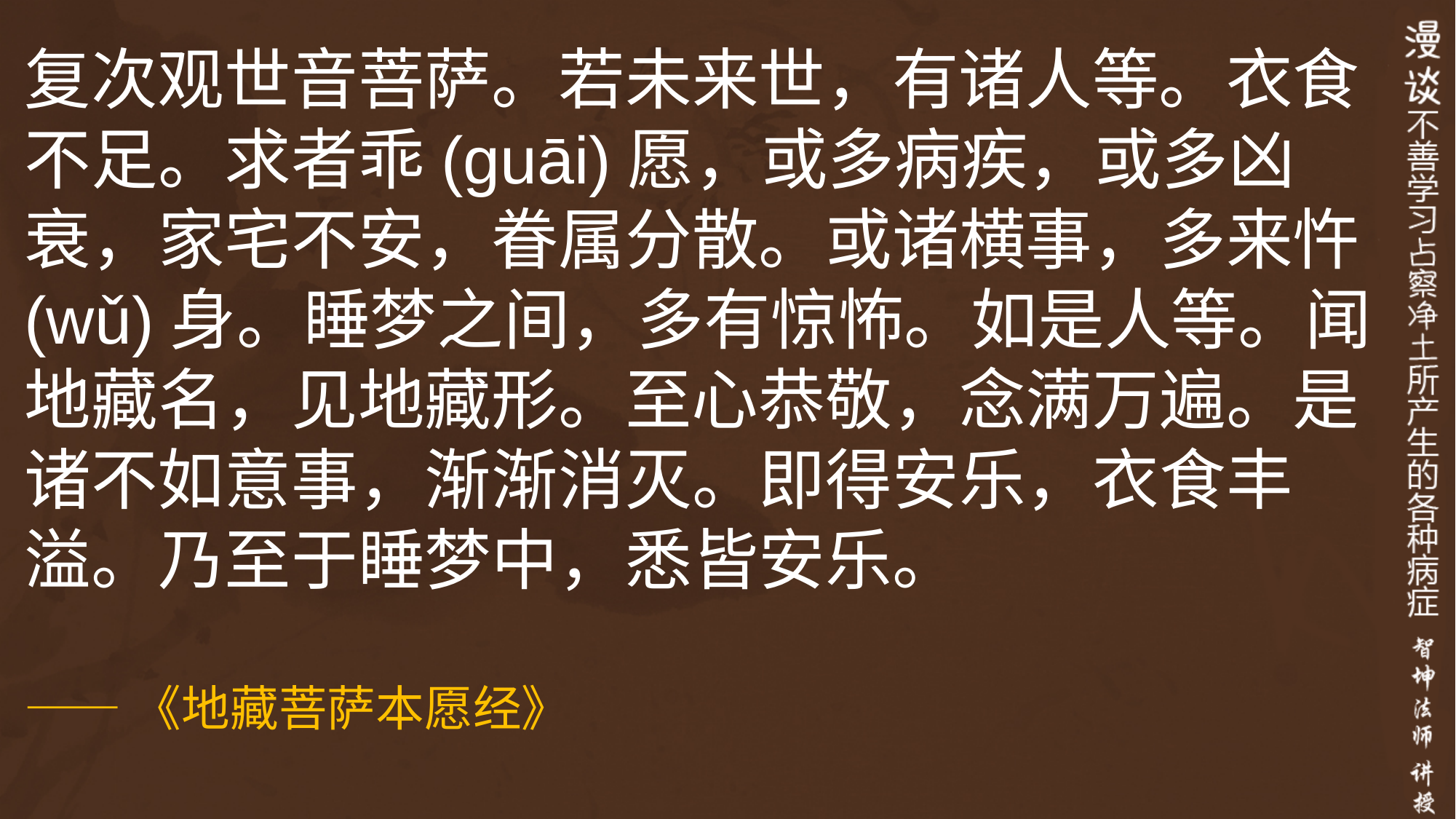

复次观世音菩萨。若未来世，有诸人等。衣食不足。求者乖(guāi)愿，或多病疾，或多凶衰，家宅不安，眷属分散。或诸横事，多来忤(wǔ)身。睡梦之间，多有惊怖。如是人等。闻地藏名，见地藏形。至心恭敬，念满万遍。是诸不如意事，渐渐消灭。即得安乐，衣食丰溢。乃至于睡梦中，悉皆安乐。

——《地藏菩萨本愿经》